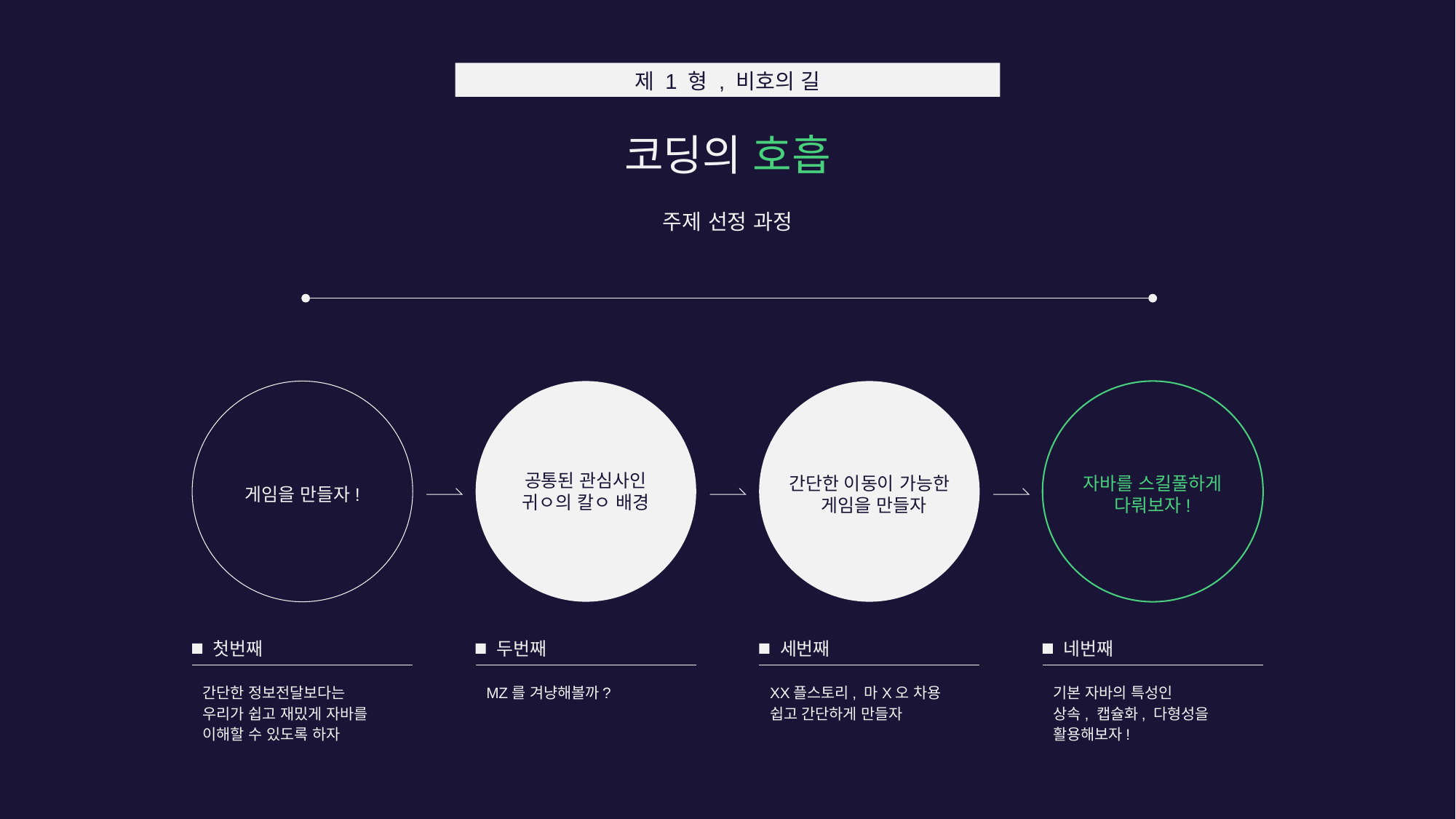

제 1 형 , 비호의 길
코딩의 호흡
주제 선정 과정

공통된 관심사인
귀ㅇ의 칼ㅇ 배경
간단한 이동이 가능한
 게임을 만들자
자바를 스킬풀하게
다뤄보자!
게임을 만들자!

첫번째
두번째
세번째
네번째

간단한 정보전달보다는
우리가 쉽고 재밌게 자바를
이해할 수 있도록 하자
MZ를 겨냥해볼까?
XX플스토리, 마X오 차용
쉽고 간단하게 만들자
기본 자바의 특성인
상속, 캡슐화, 다형성을
활용해보자!